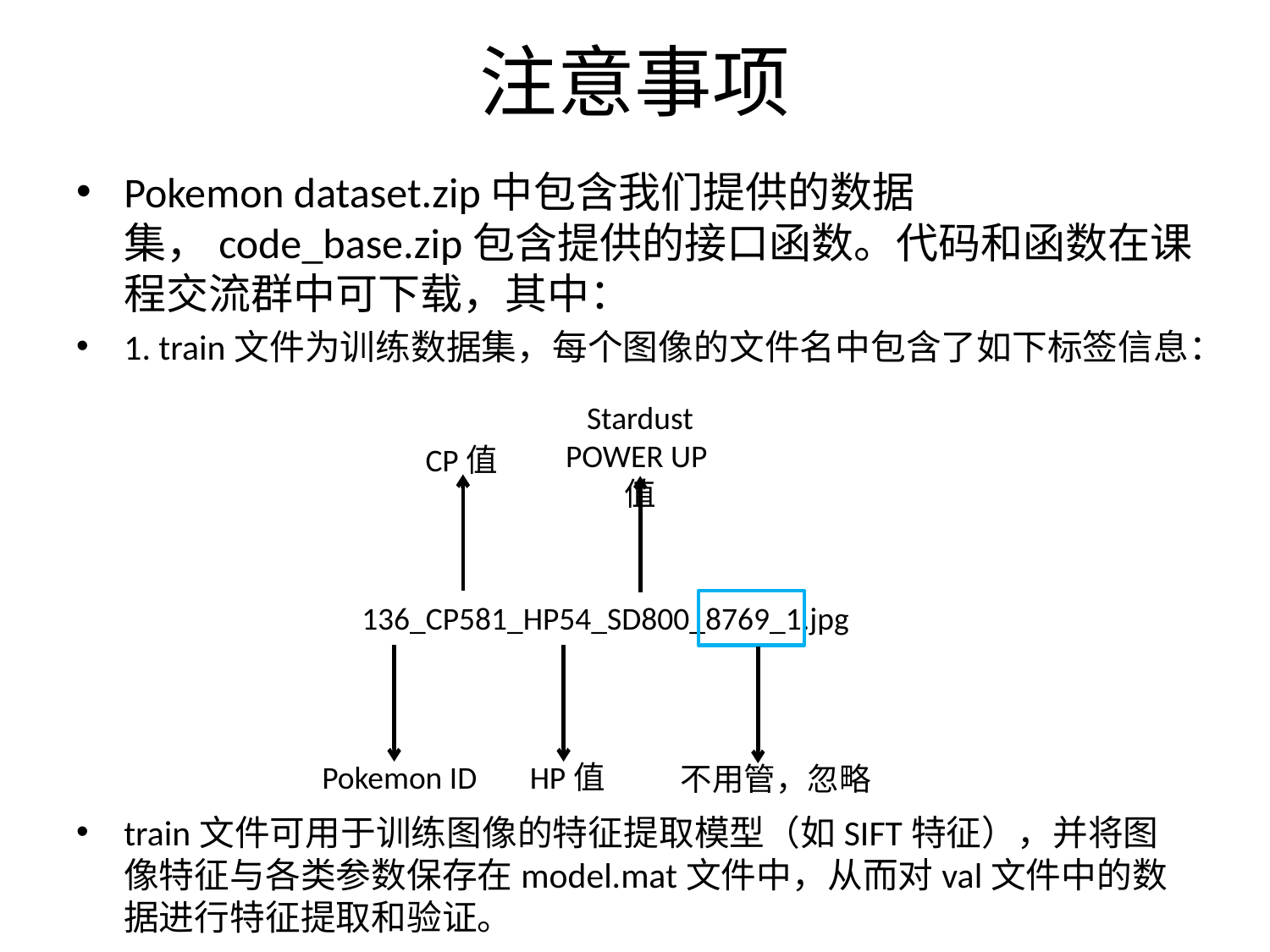

# 注意事项
Pokemon dataset.zip中包含我们提供的数据集，code_base.zip包含提供的接口函数。代码和函数在课程交流群中可下载，其中：
1. train文件为训练数据集，每个图像的文件名中包含了如下标签信息：

Stardust POWER UP值
CP值

136_CP581_HP54_SD800_8769_1.jpg
Pokemon ID
HP值
不用管，忽略
train文件可用于训练图像的特征提取模型（如SIFT特征），并将图像特征与各类参数保存在model.mat文件中，从而对val文件中的数据进行特征提取和验证。